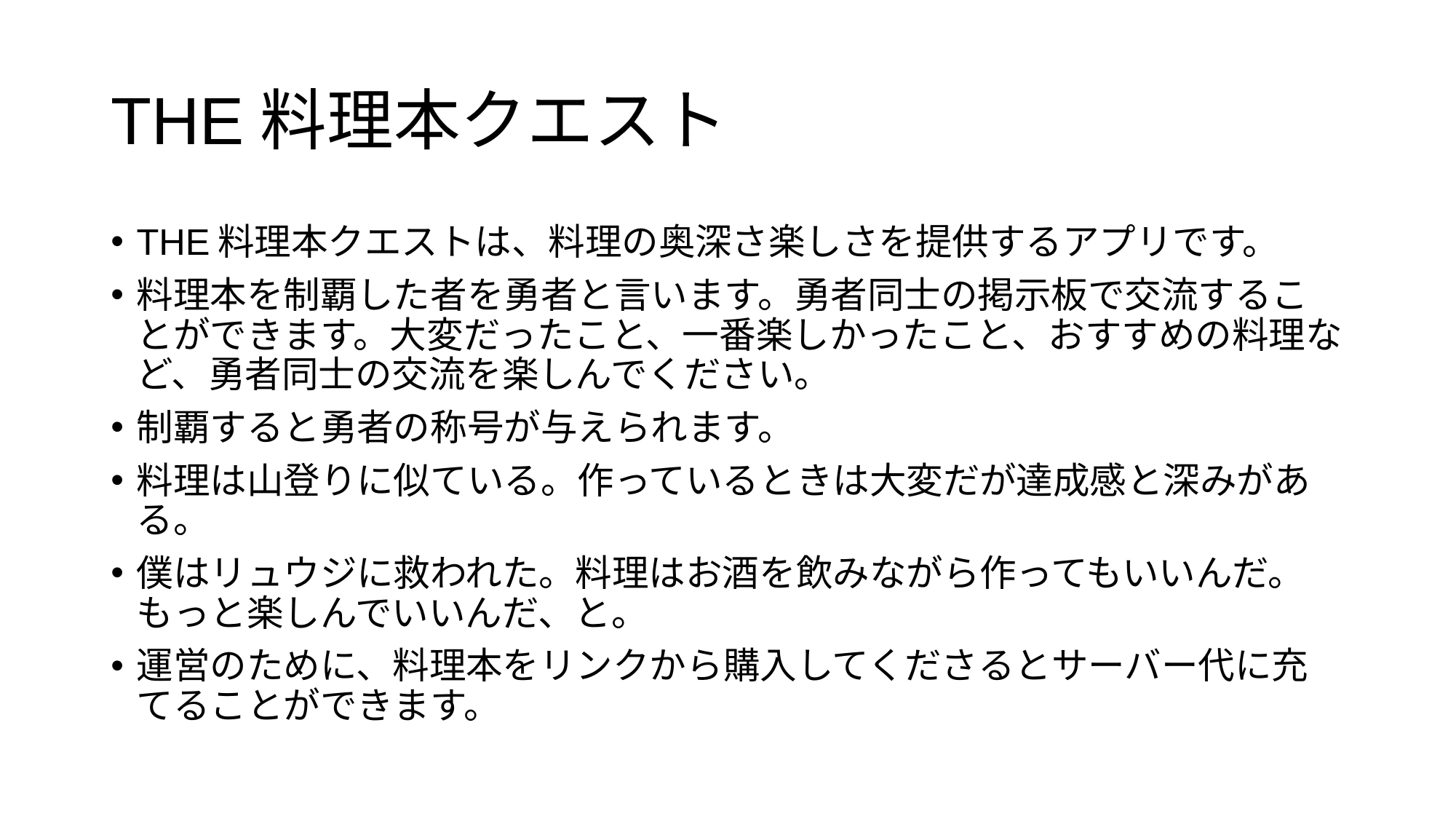

# THE料理本クエスト
THE料理本クエストは、料理の奥深さ楽しさを提供するアプリです。
料理本を制覇した者を勇者と言います。勇者同士の掲示板で交流することができます。大変だったこと、一番楽しかったこと、おすすめの料理など、勇者同士の交流を楽しんでください。
制覇すると勇者の称号が与えられます。
料理は山登りに似ている。作っているときは大変だが達成感と深みがある。
僕はリュウジに救われた。料理はお酒を飲みながら作ってもいいんだ。もっと楽しんでいいんだ、と。
運営のために、料理本をリンクから購入してくださるとサーバー代に充てることができます。